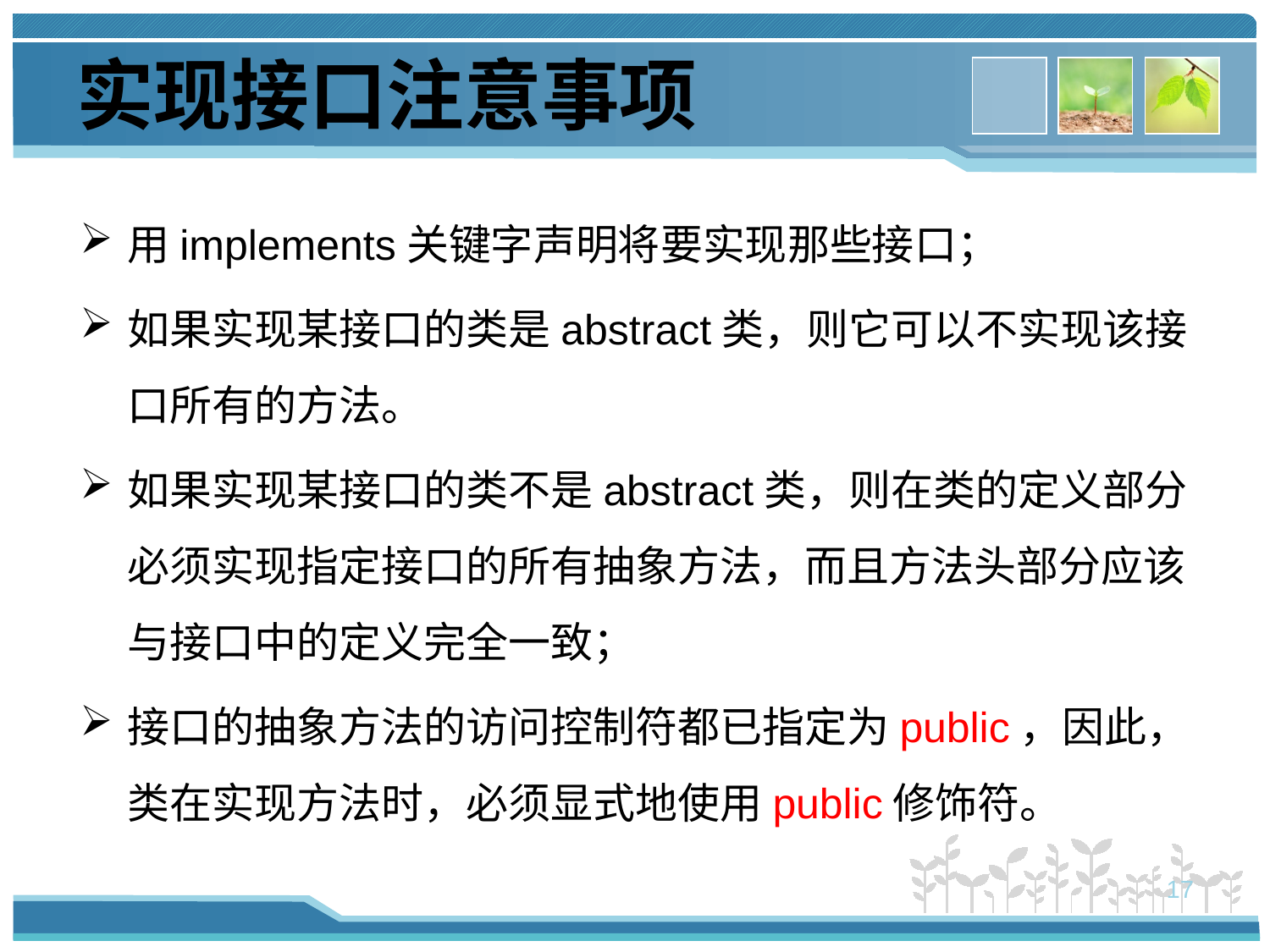

实现接口注意事项
用implements关键字声明将要实现那些接口；
如果实现某接口的类是abstract类，则它可以不实现该接口所有的方法。
如果实现某接口的类不是abstract类，则在类的定义部分必须实现指定接口的所有抽象方法，而且方法头部分应该与接口中的定义完全一致；
接口的抽象方法的访问控制符都已指定为public，因此，类在实现方法时，必须显式地使用public修饰符。
17